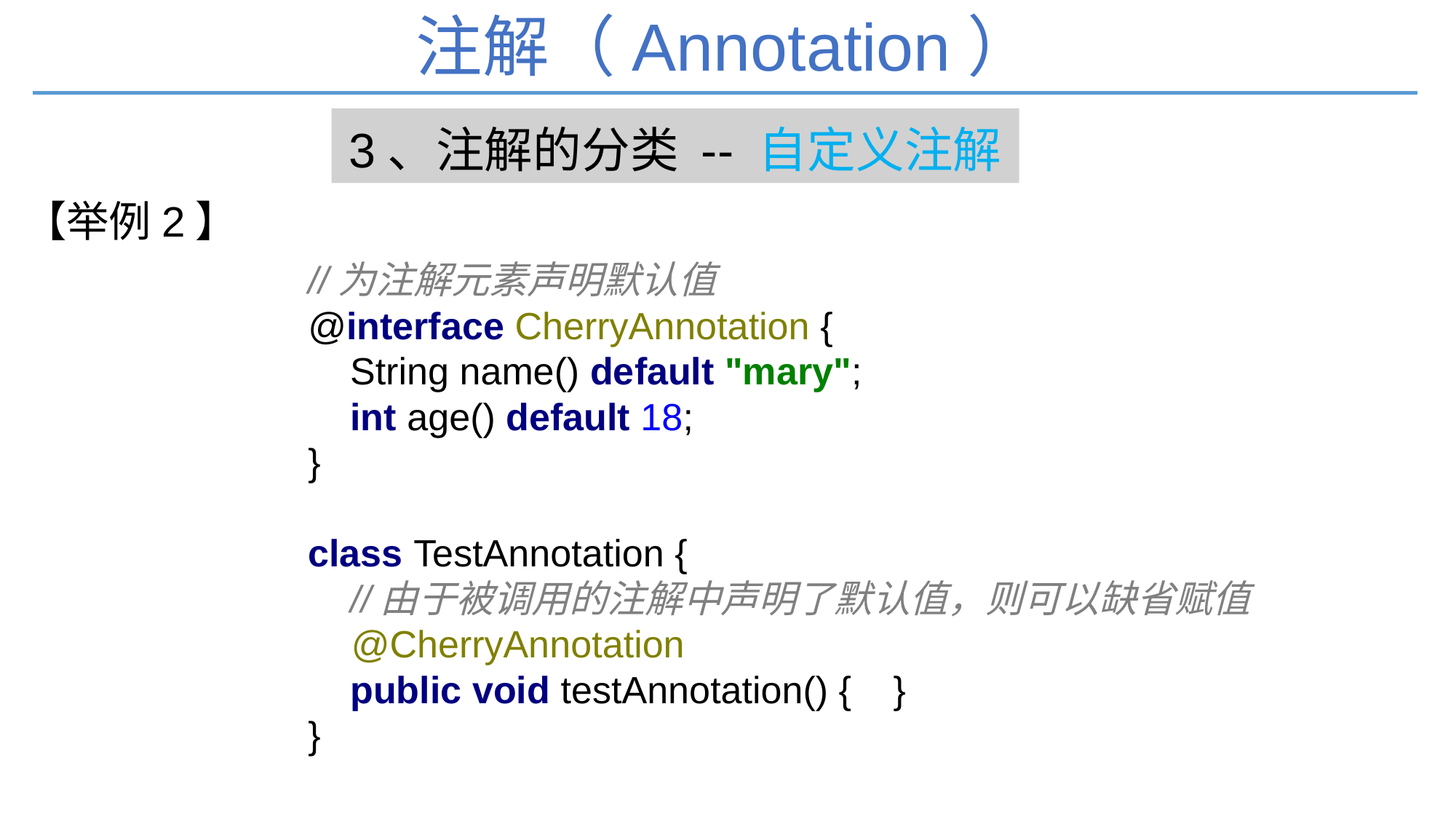

# 注解（Annotation）
3、注解的分类 -- 自定义注解
【举例2】

//为注解元素声明默认值
@interface CherryAnnotation {
    String name() default "mary";
    int age() default 18;
}
class TestAnnotation {
    //由于被调用的注解中声明了默认值，则可以缺省赋值
    @CherryAnnotation
    public void testAnnotation() {    }
}